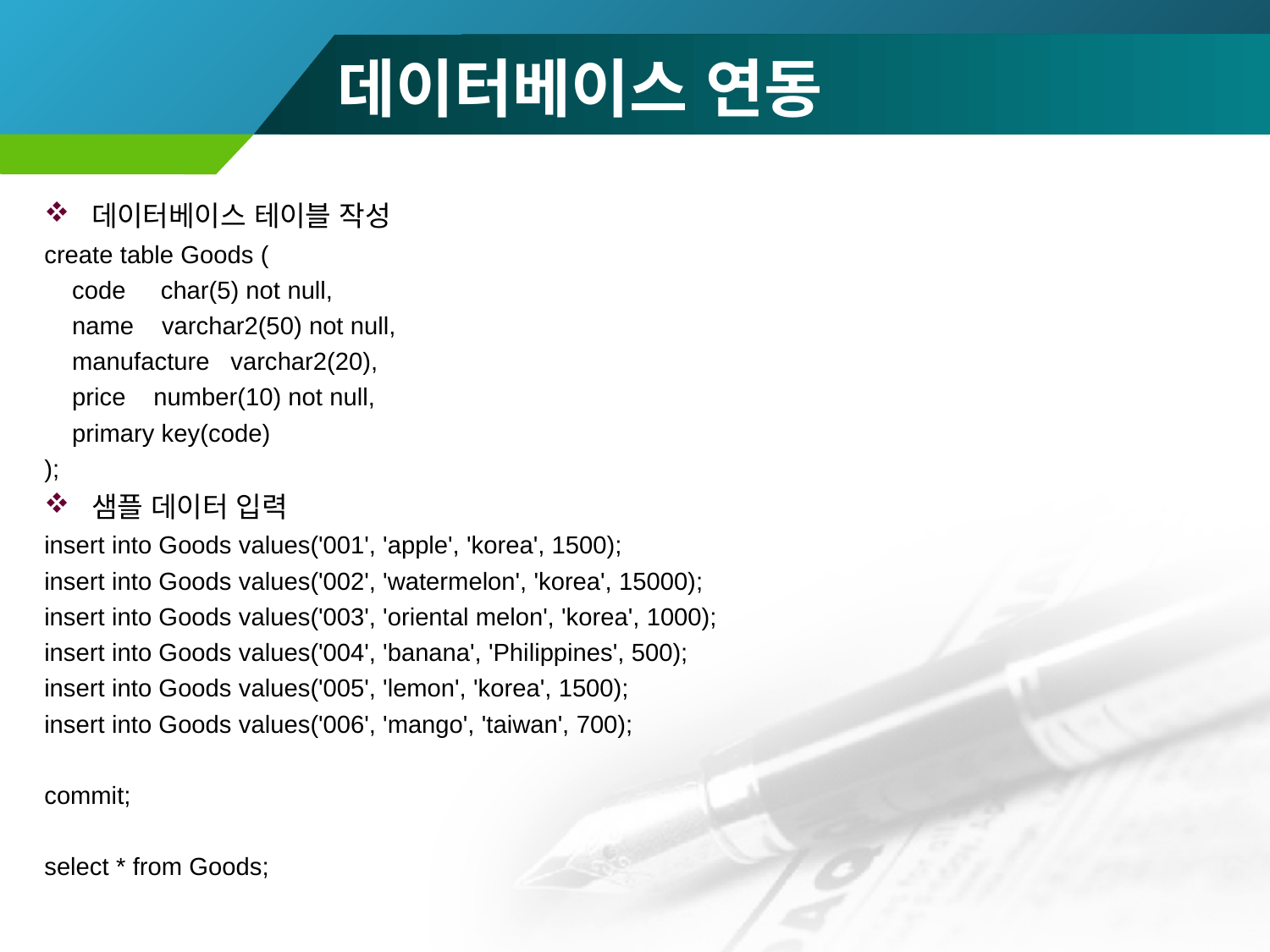

데이터베이스 연동
데이터베이스 테이블 작성
create table Goods (
    code     char(5) not null,
    name    varchar2(50) not null,
    manufacture   varchar2(20),
    price    number(10) not null,
    primary key(code)
);
샘플 데이터 입력
insert into Goods values('001', 'apple', 'korea', 1500);
insert into Goods values('002', 'watermelon', 'korea', 15000);
insert into Goods values('003', 'oriental melon', 'korea', 1000);
insert into Goods values('004', 'banana', 'Philippines', 500);
insert into Goods values('005', 'lemon', 'korea', 1500);
insert into Goods values('006', 'mango', 'taiwan', 700);

commit;

select * from Goods;